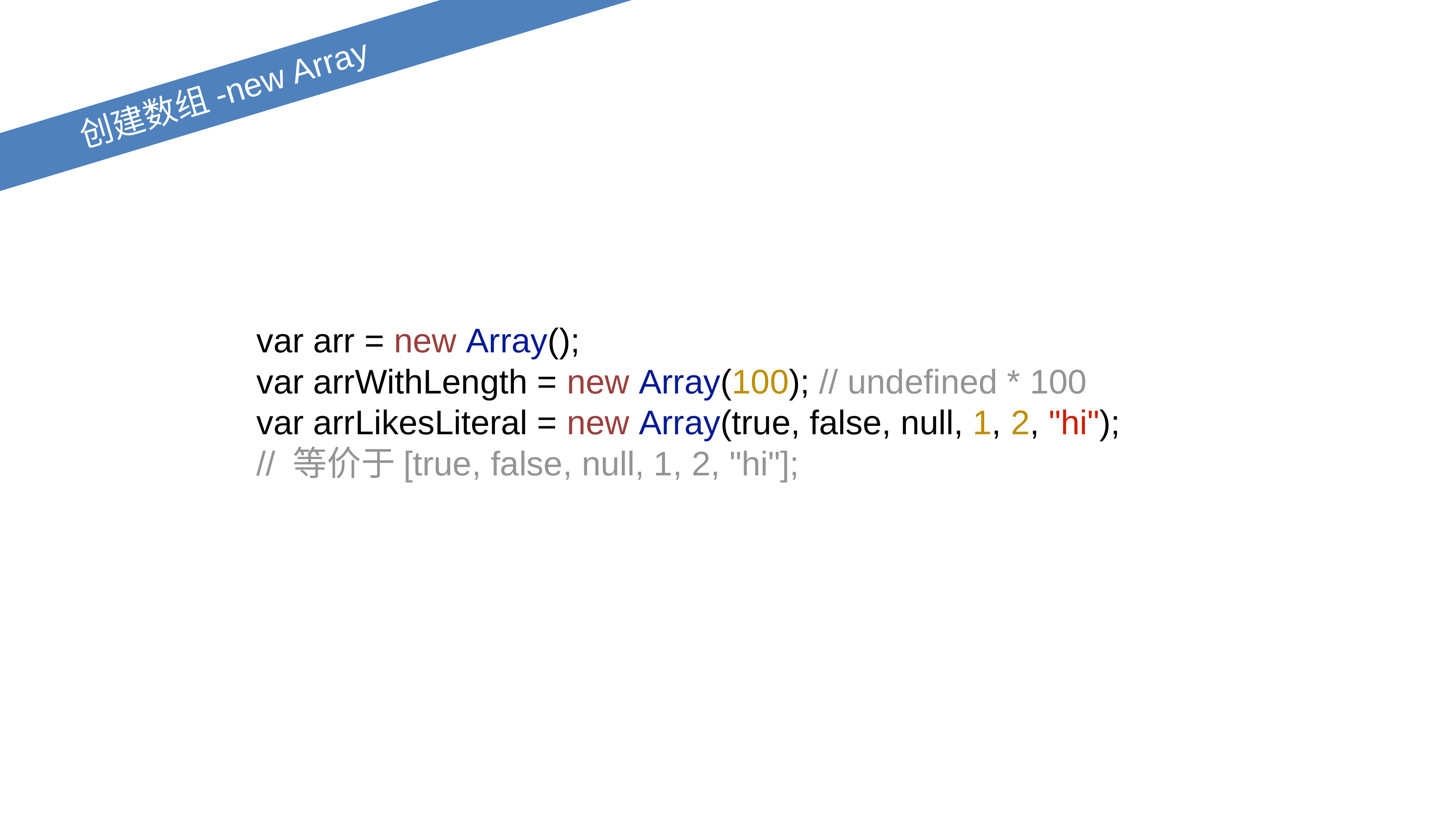

创建数组-new Array
var arr = new Array();
var arrWithLength = new Array(100); // undefined * 100
var arrLikesLiteral = new Array(true, false, null, 1, 2, "hi");
// 等价于[true, false, null, 1, 2, "hi"];
5